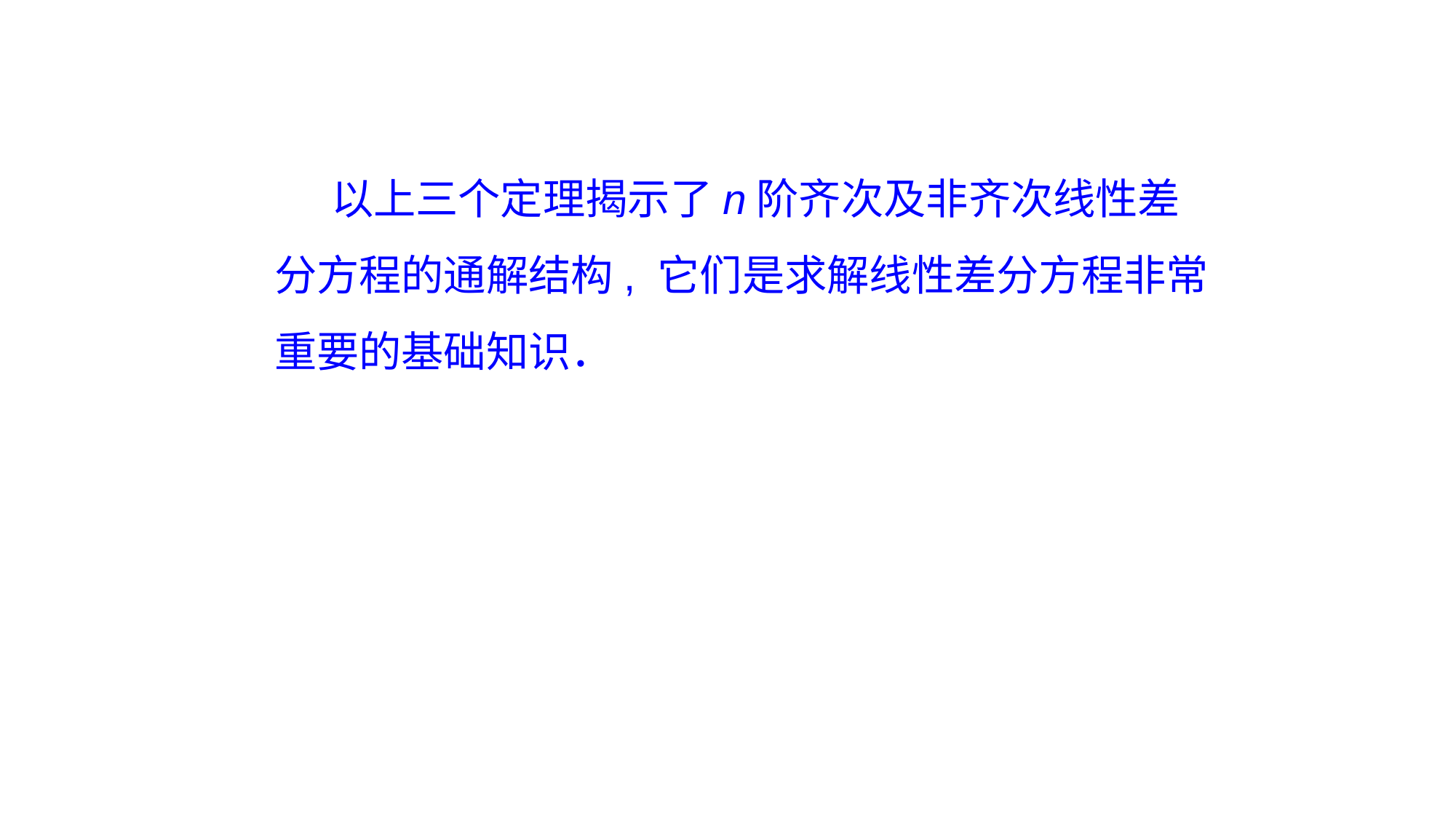

以上三个定理揭示了n阶齐次及非齐次线性差分方程的通解结构, 它们是求解线性差分方程非常重要的基础知识．
20